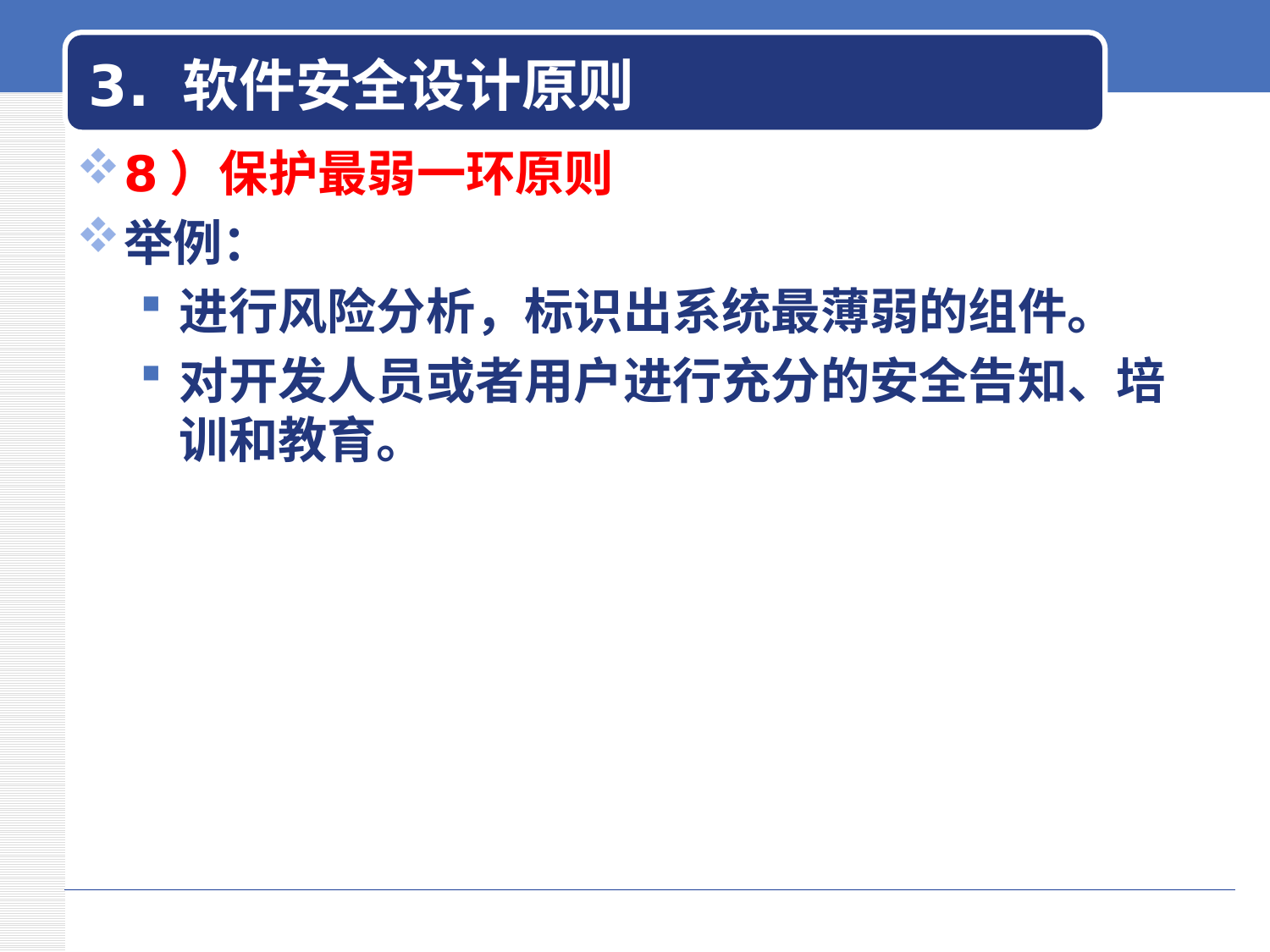

# 3. 软件安全设计原则
8）保护最弱一环原则
举例：
进行风险分析，标识出系统最薄弱的组件。
对开发人员或者用户进行充分的安全告知、培训和教育。